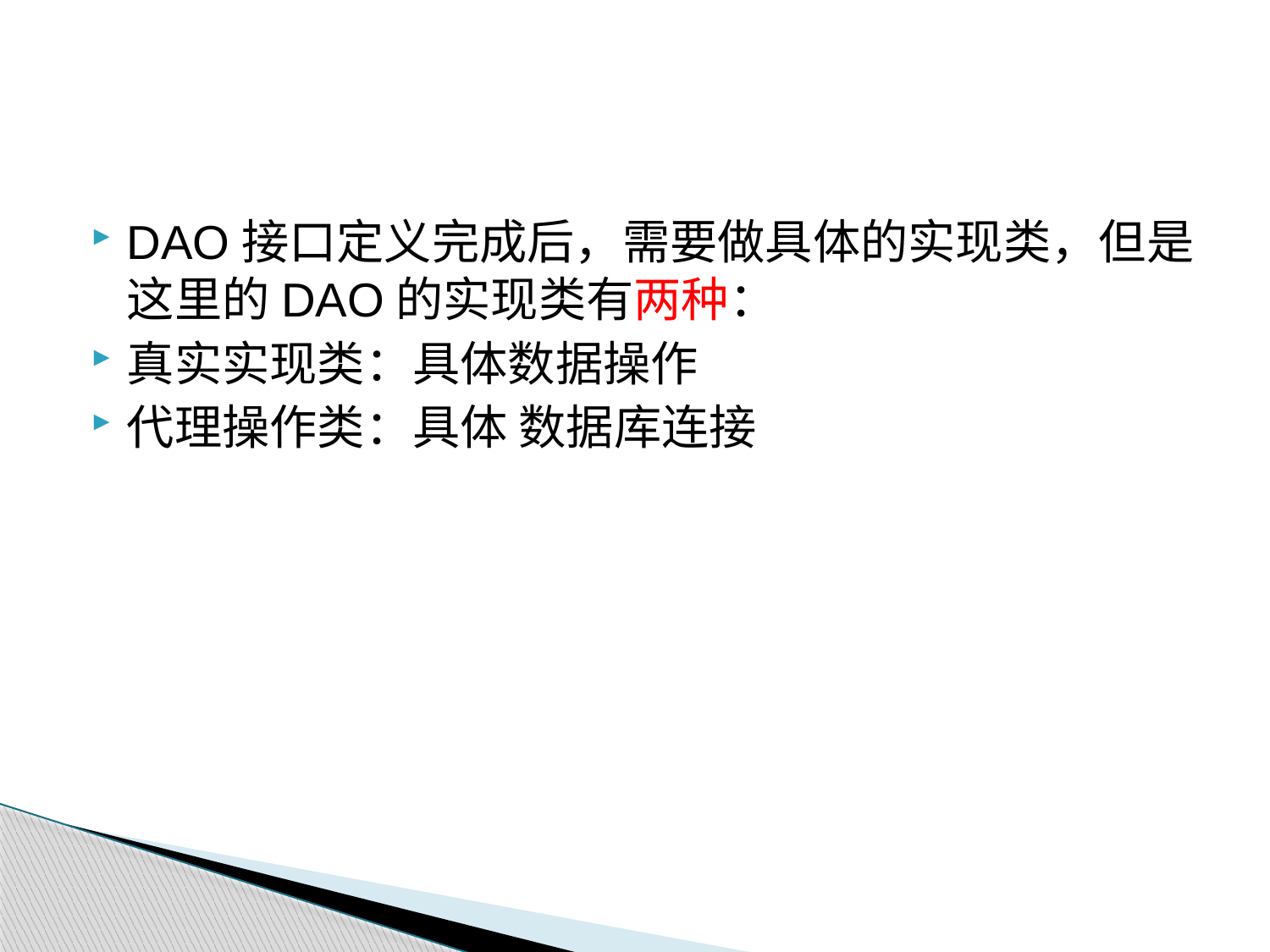

#
DAO接口定义完成后，需要做具体的实现类，但是这里的DAO的实现类有两种：
真实实现类：具体数据操作
代理操作类：具体 数据库连接